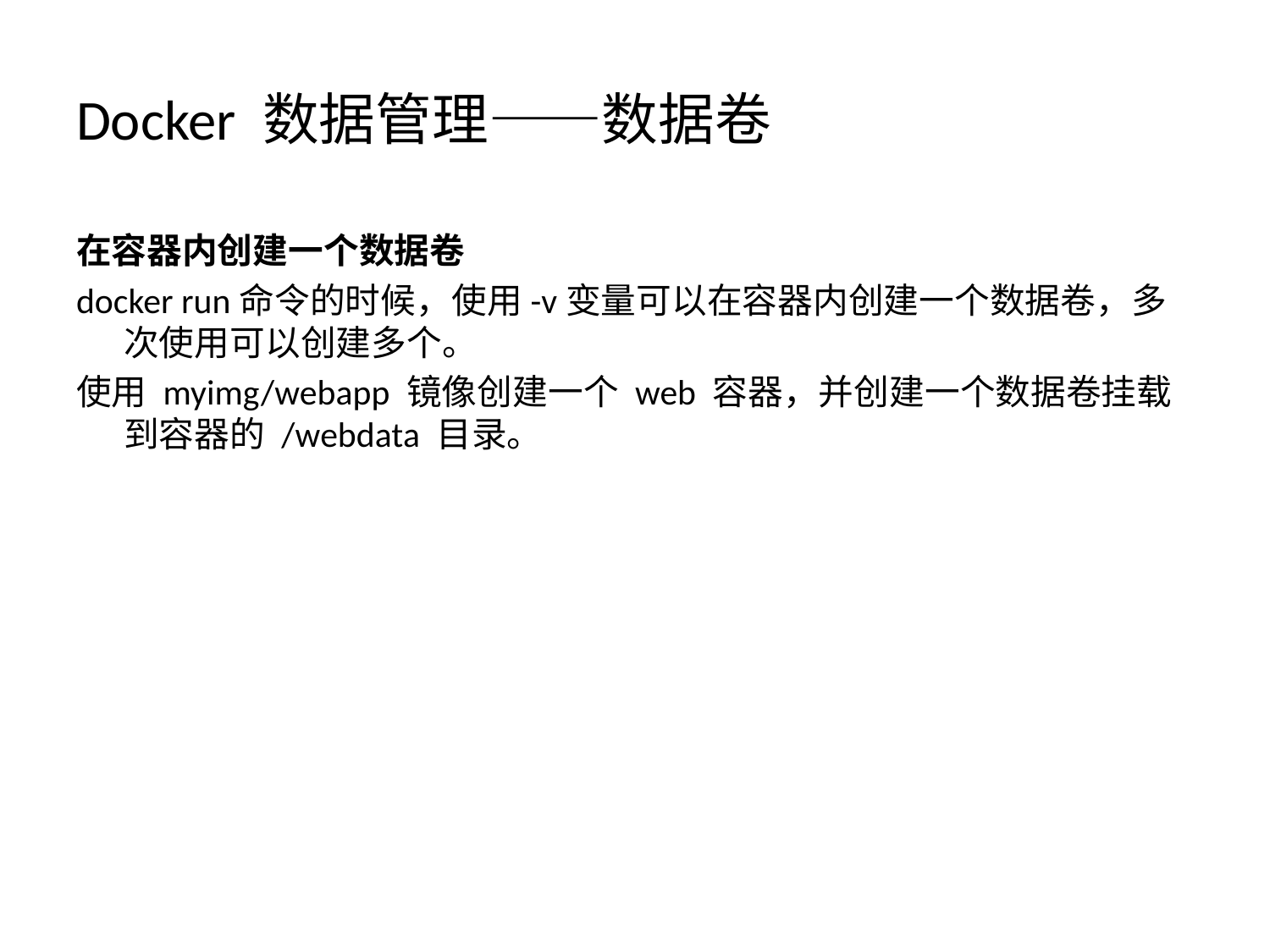

# Docker 数据管理——数据卷
在容器内创建一个数据卷
docker run命令的时候，使用-v变量可以在容器内创建一个数据卷，多次使用可以创建多个。
使用 myimg/webapp 镜像创建一个 web 容器，并创建一个数据卷挂载到容器的 /webdata 目录。